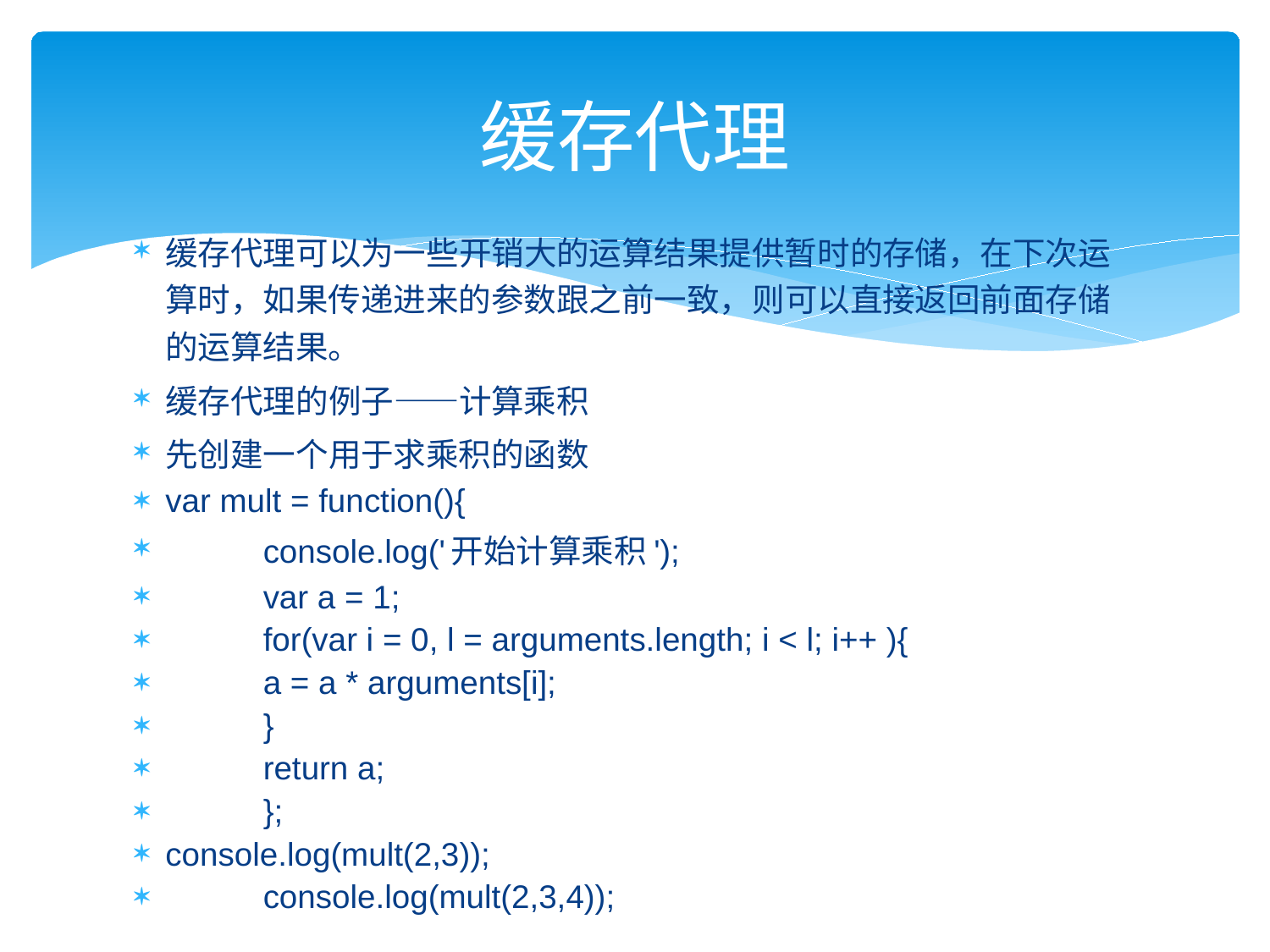

# 缓存代理
缓存代理可以为一些开销大的运算结果提供暂时的存储，在下次运算时，如果传递进来的参数跟之前一致，则可以直接返回前面存储的运算结果。
缓存代理的例子——计算乘积
先创建一个用于求乘积的函数
var mult = function(){
		console.log('开始计算乘积');
		var a = 1;
		for(var i = 0, l = arguments.length; i < l; i++ ){
			a = a * arguments[i];
		}
		return a;
	};
console.log(mult(2,3));
	console.log(mult(2,3,4));